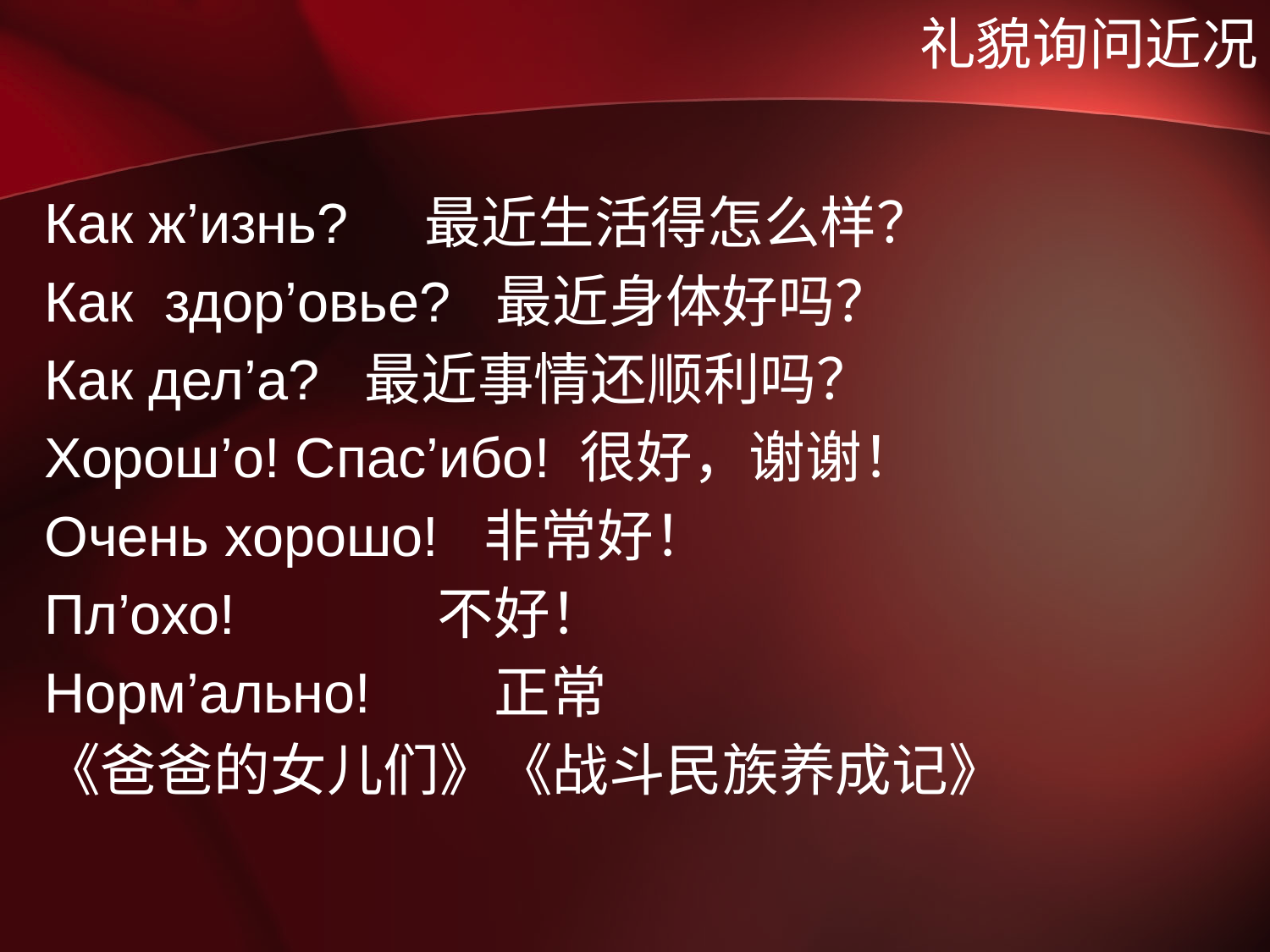

# 礼貌询问近况
Как ж’изнь?    最近生活得怎么样？
Как  здор’овье?  最近身体好吗？
Как дел’а?  最近事情还顺利吗？
Хорош’о! Спас’ибо! 很好，谢谢！
Очень хорошо!  非常好！
Пл’охо!            不好！
Норм’ально!       正常
《爸爸的女儿们》《战斗民族养成记》